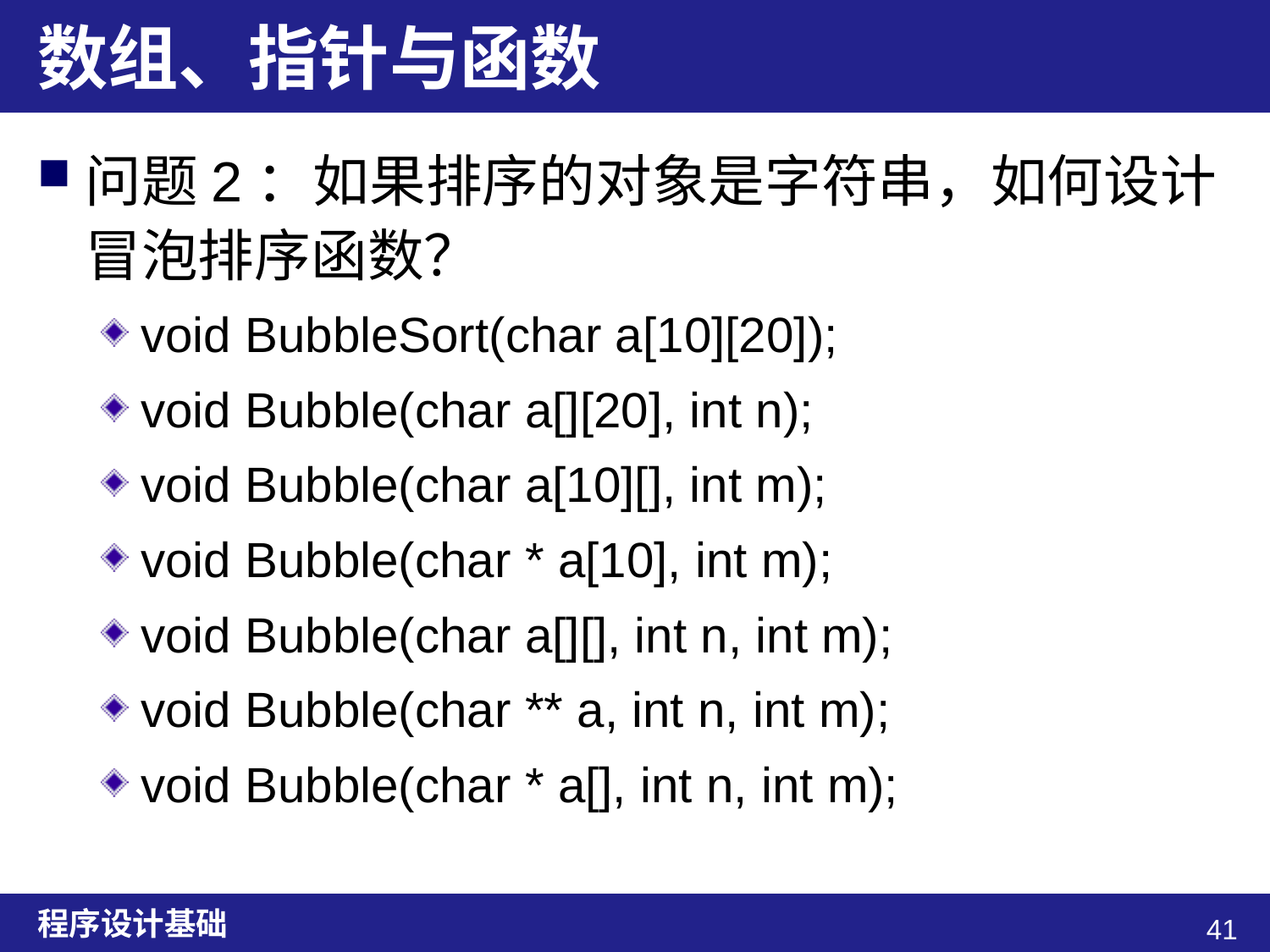

# 数组、指针与函数
问题2：如果排序的对象是字符串，如何设计冒泡排序函数？
void BubbleSort(char a[10][20]);
void Bubble(char a[][20], int n);
void Bubble(char a[10][], int m);
void Bubble(char * a[10], int m);
void Bubble(char a[][], int n, int m);
void Bubble(char ** a, int n, int m);
void Bubble(char * a[], int n, int m);